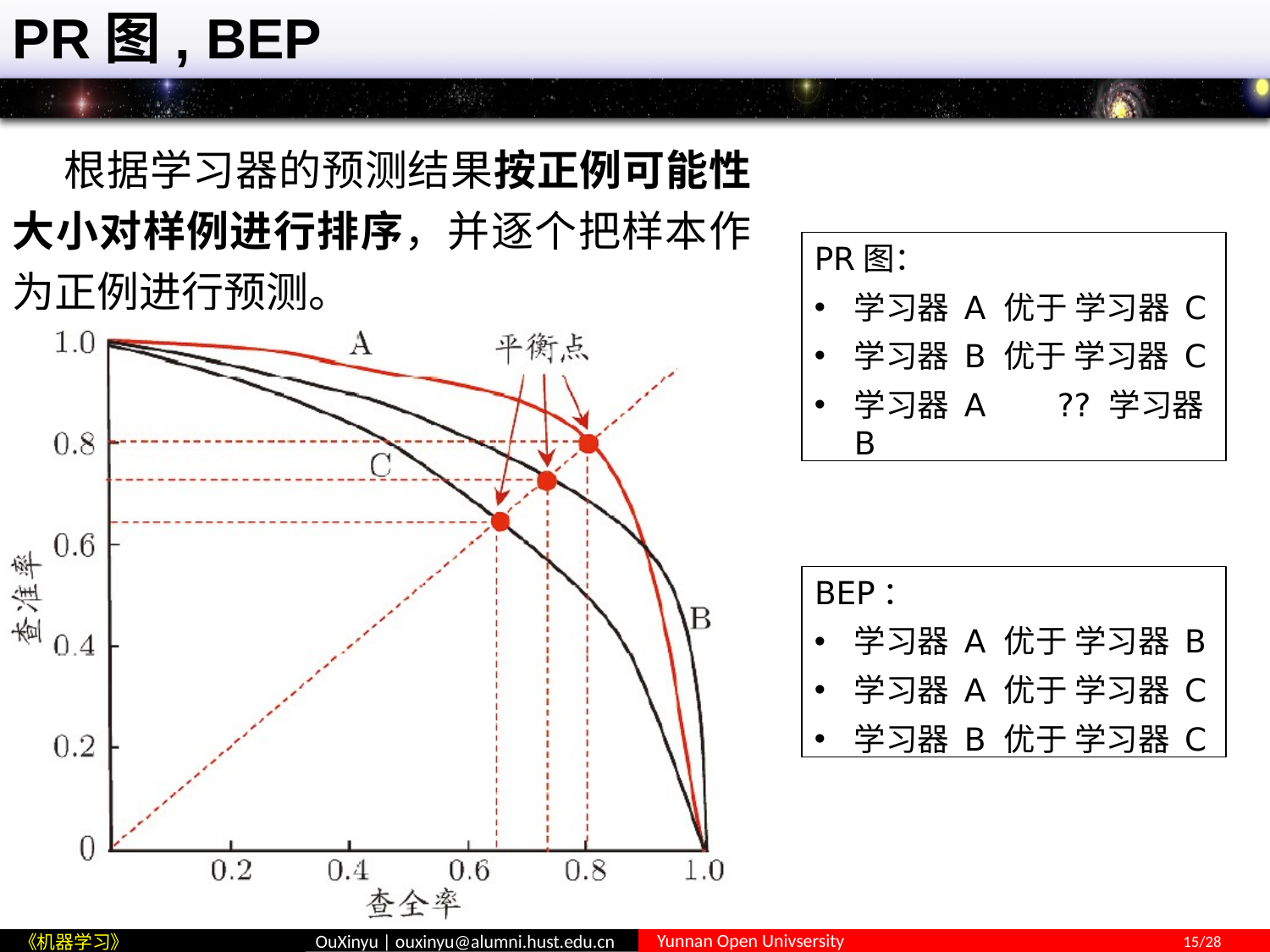

# PR图, BEP
    根据学习器的预测结果按正例可能性大小对样例进行排序，并逐个把样本作为正例进行预测。

PR图：
学习器 A 优于 学习器 C
学习器 B 优于 学习器 C
学习器 A	?? 学习器 B

BEP：
学习器 A 优于 学习器 B
学习器 A 优于 学习器 C
学习器 B 优于 学习器 C